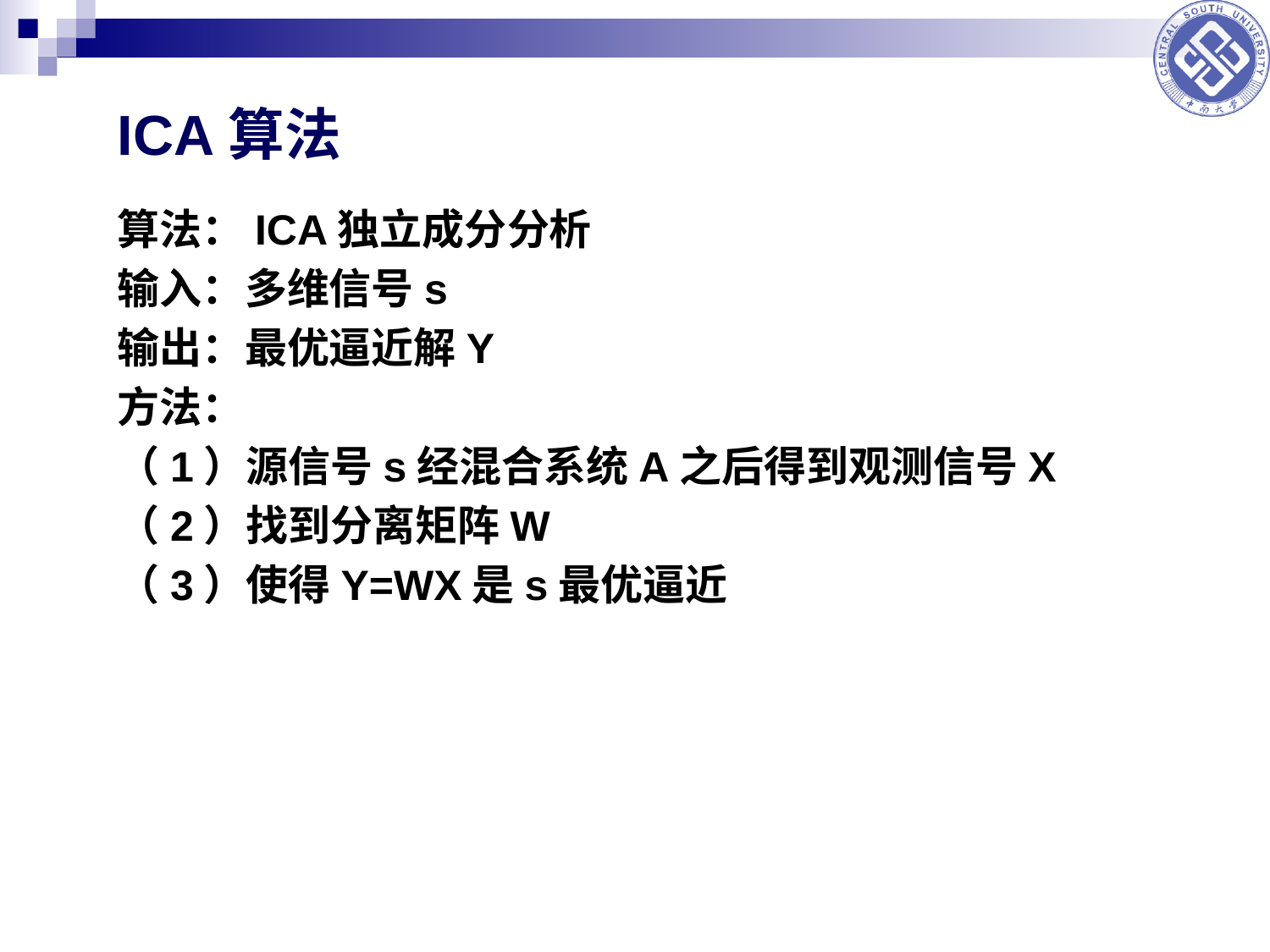

ICA算法
算法：ICA独立成分分析
输入：多维信号s
输出：最优逼近解Y
方法：
（1）源信号s经混合系统A之后得到观测信号X
（2）找到分离矩阵W
（3）使得Y=WX是s最优逼近